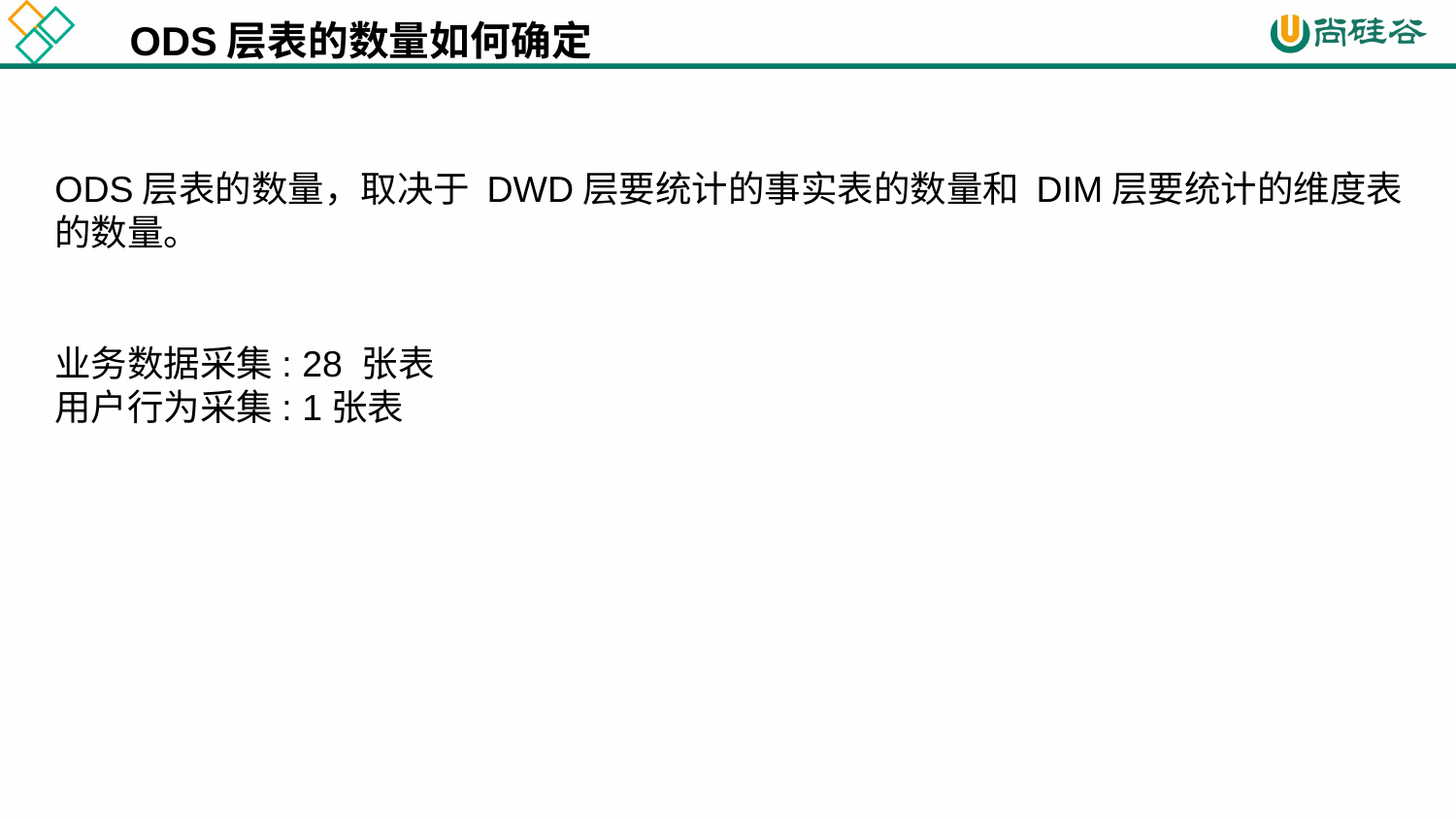

ODS层表的数量如何确定
ODS层表的数量，取决于 DWD层要统计的事实表的数量和 DIM层要统计的维度表的数量。

业务数据采集: 28 张表
用户行为采集: 1张表